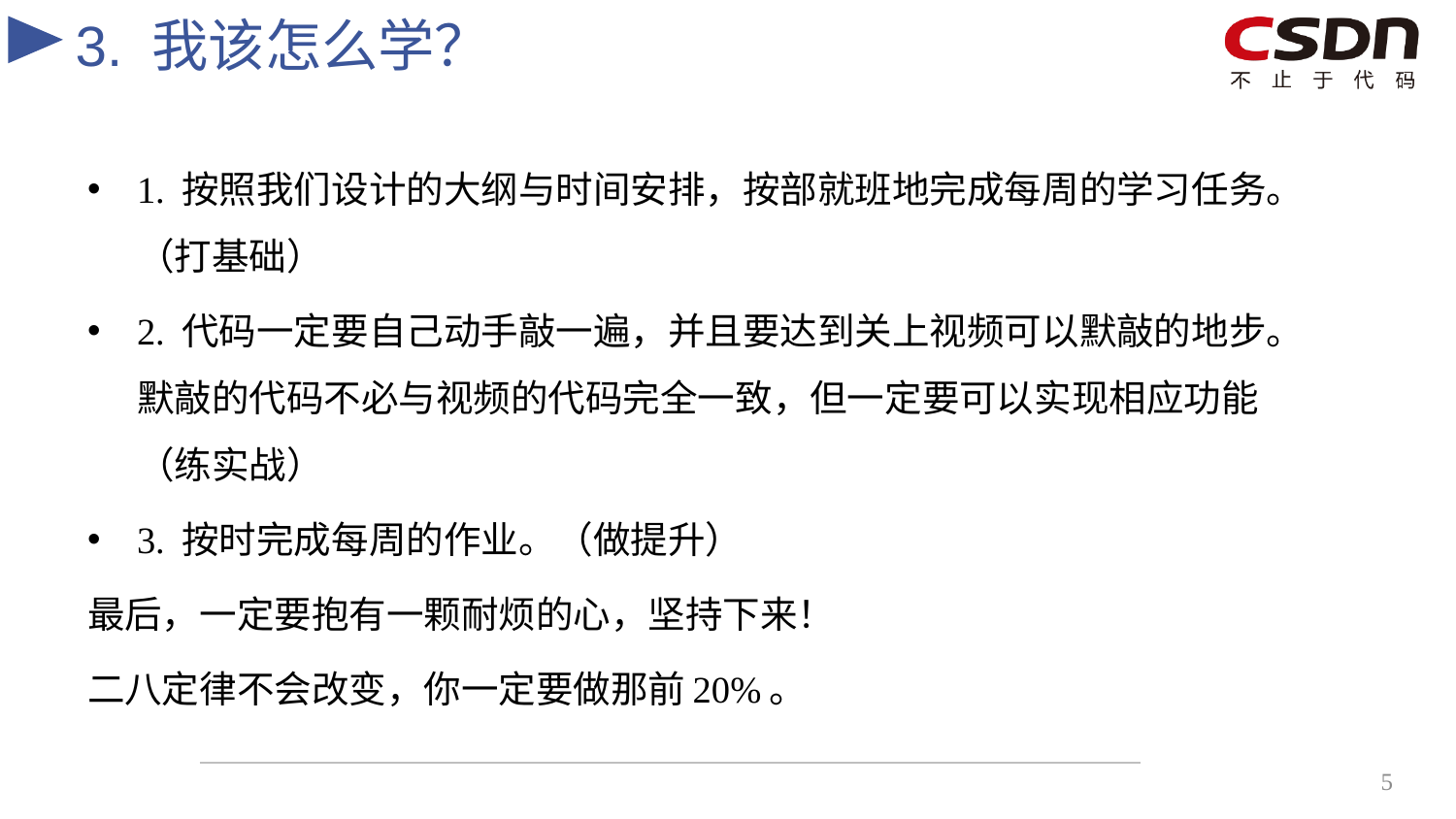

# 3. 我该怎么学？
1. 按照我们设计的大纲与时间安排，按部就班地完成每周的学习任务。（打基础）
2. 代码一定要自己动手敲一遍，并且要达到关上视频可以默敲的地步。默敲的代码不必与视频的代码完全一致，但一定要可以实现相应功能（练实战）
3. 按时完成每周的作业。（做提升）
最后，一定要抱有一颗耐烦的心，坚持下来！
二八定律不会改变，你一定要做那前20%。